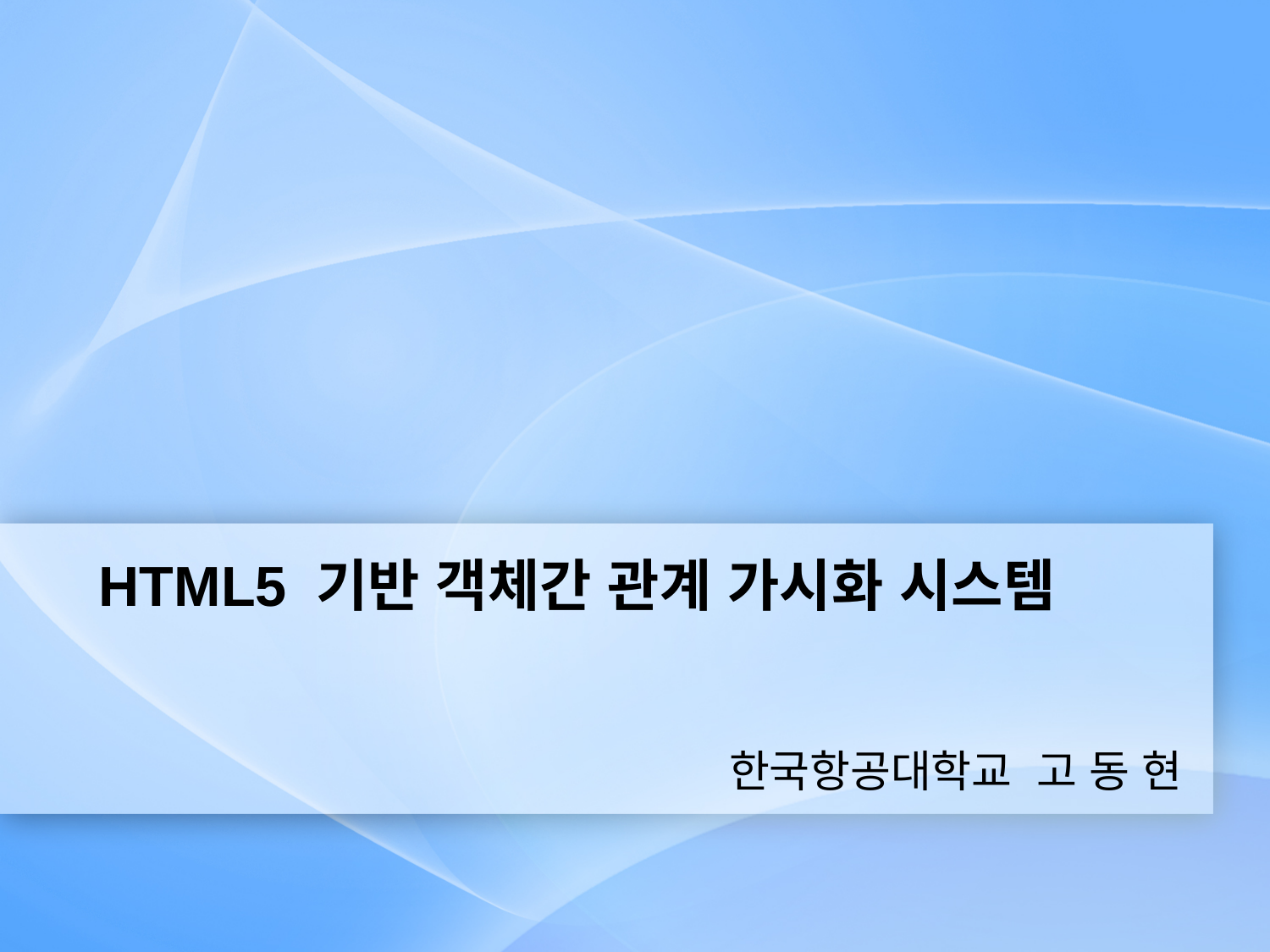

# HTML5 기반 객체간 관계 가시화 시스템

한국항공대학교  고 동 현